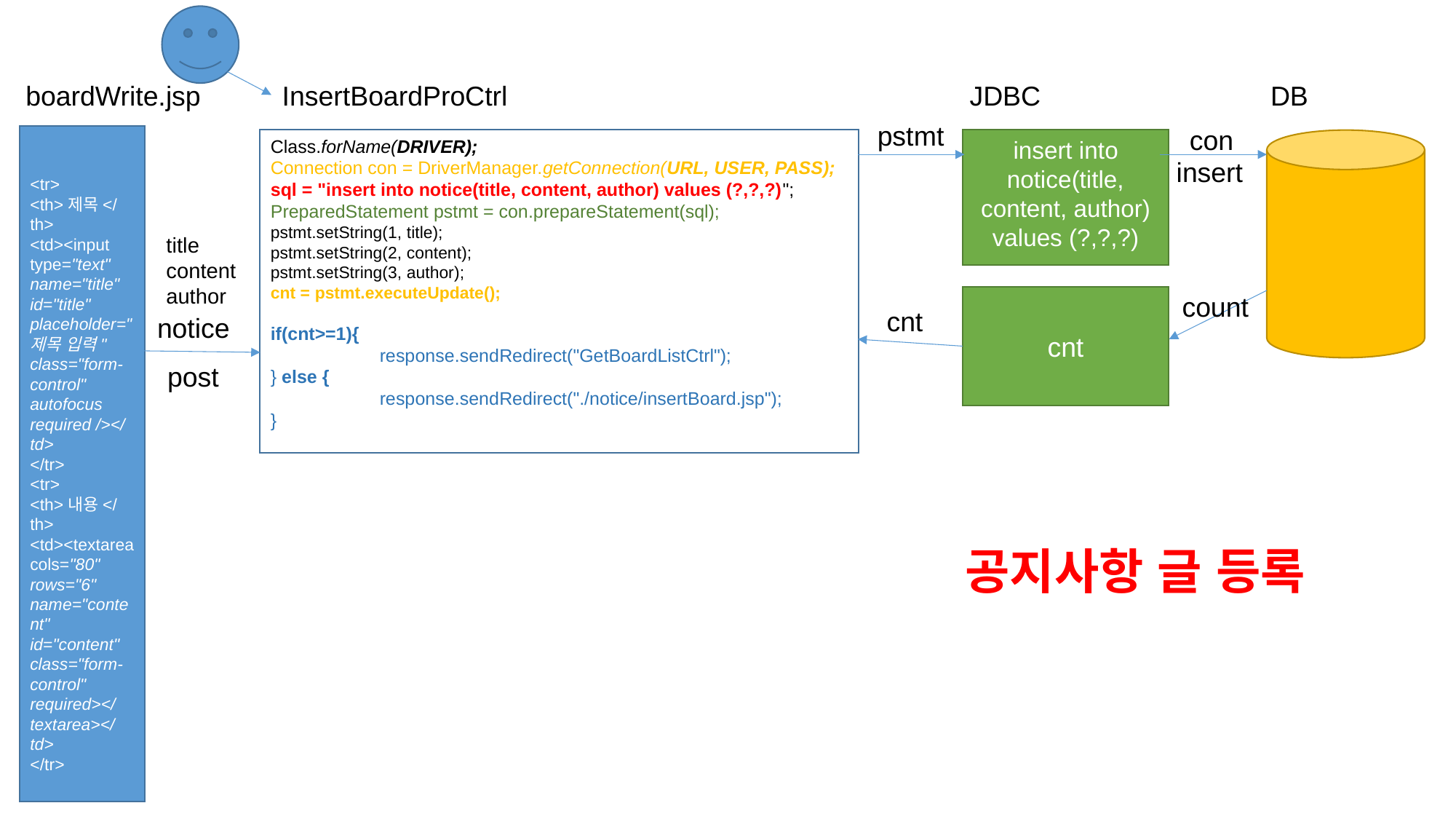

boardWrite.jsp
InsertBoardProCtrl
JDBC
DB
pstmt
con

<tr>
<th>제목</th>
<td><input type="text" name="title" id="title" placeholder="제목 입력" class="form-control" autofocus required /></td>
</tr>
<tr>
<th>내용</th>
<td><textarea cols="80" rows="6" name="content" id="content" class="form-control" required></textarea></td>
</tr>
Class.forName(DRIVER);
Connection con = DriverManager.getConnection(URL, USER, PASS);
sql = "insert into notice(title, content, author) values (?,?,?)";
PreparedStatement pstmt = con.prepareStatement(sql);
pstmt.setString(1, title);
pstmt.setString(2, content);
pstmt.setString(3, author);
cnt = pstmt.executeUpdate();

if(cnt>=1){
	response.sendRedirect("GetBoardListCtrl");
} else {
	response.sendRedirect("./notice/insertBoard.jsp");
}
insert into notice(title, content, author) values (?,?,?)

insert
title
content
author
count
cnt
cnt
notice
post
공지사항 글 등록